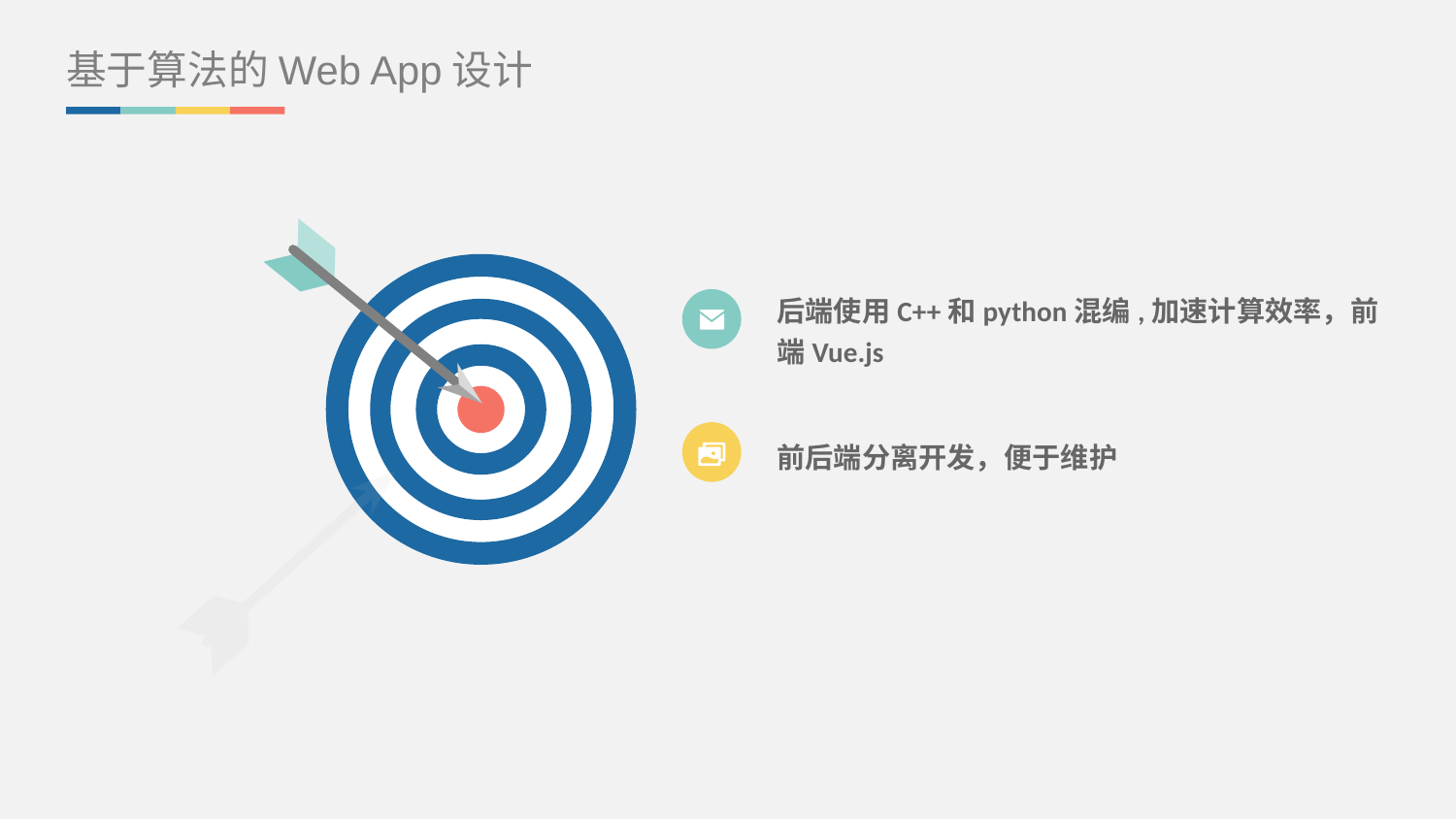

基于算法的Web App设计

后端使用C++和python混编,加速计算效率，前端Vue.js

前后端分离开发，便于维护